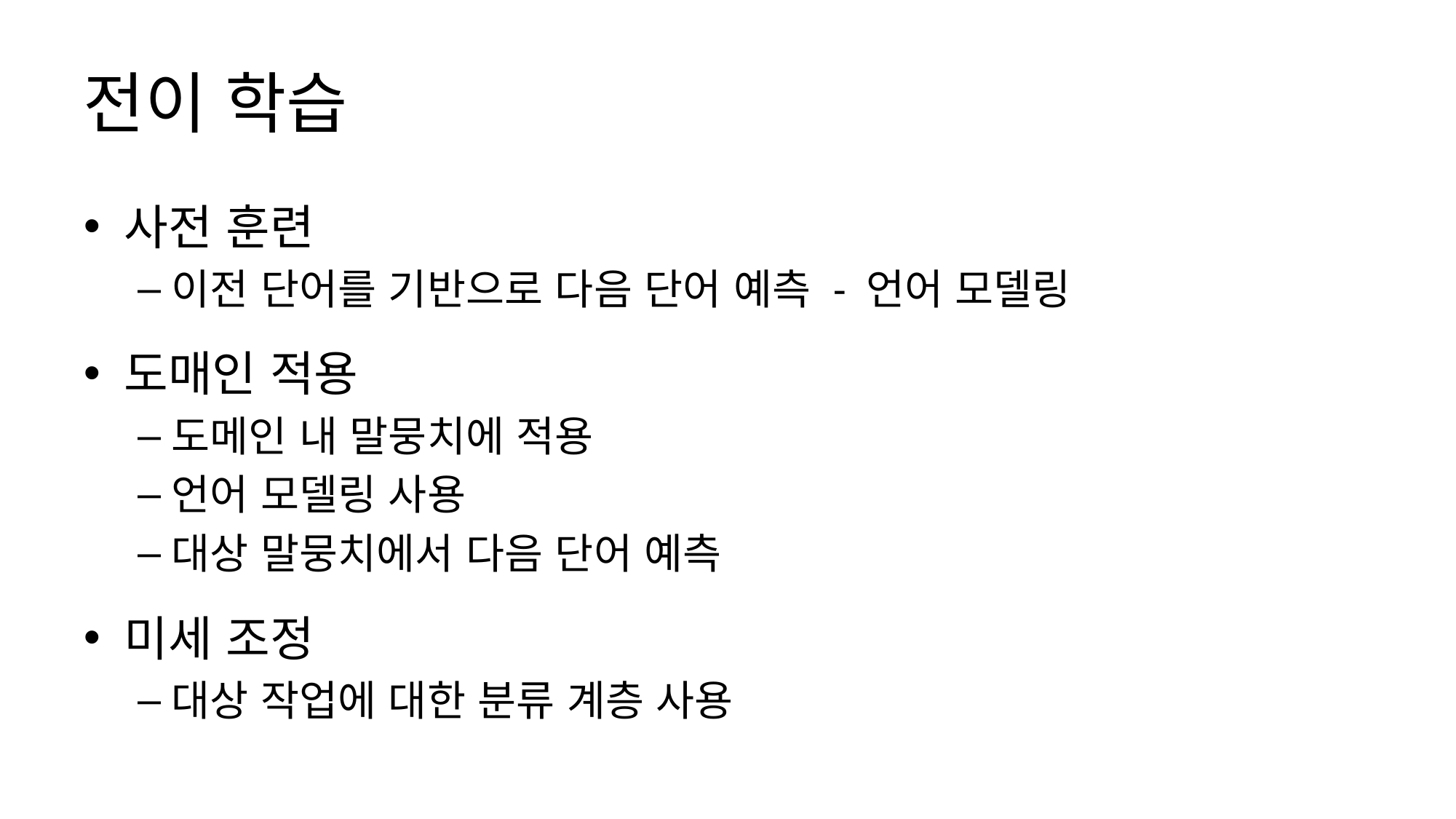

# 전이 학습
사전 훈련
이전 단어를 기반으로 다음 단어 예측 - 언어 모델링

도매인 적용
도메인 내 말뭉치에 적용
언어 모델링 사용
대상 말뭉치에서 다음 단어 예측

미세 조정
대상 작업에 대한 분류 계층 사용